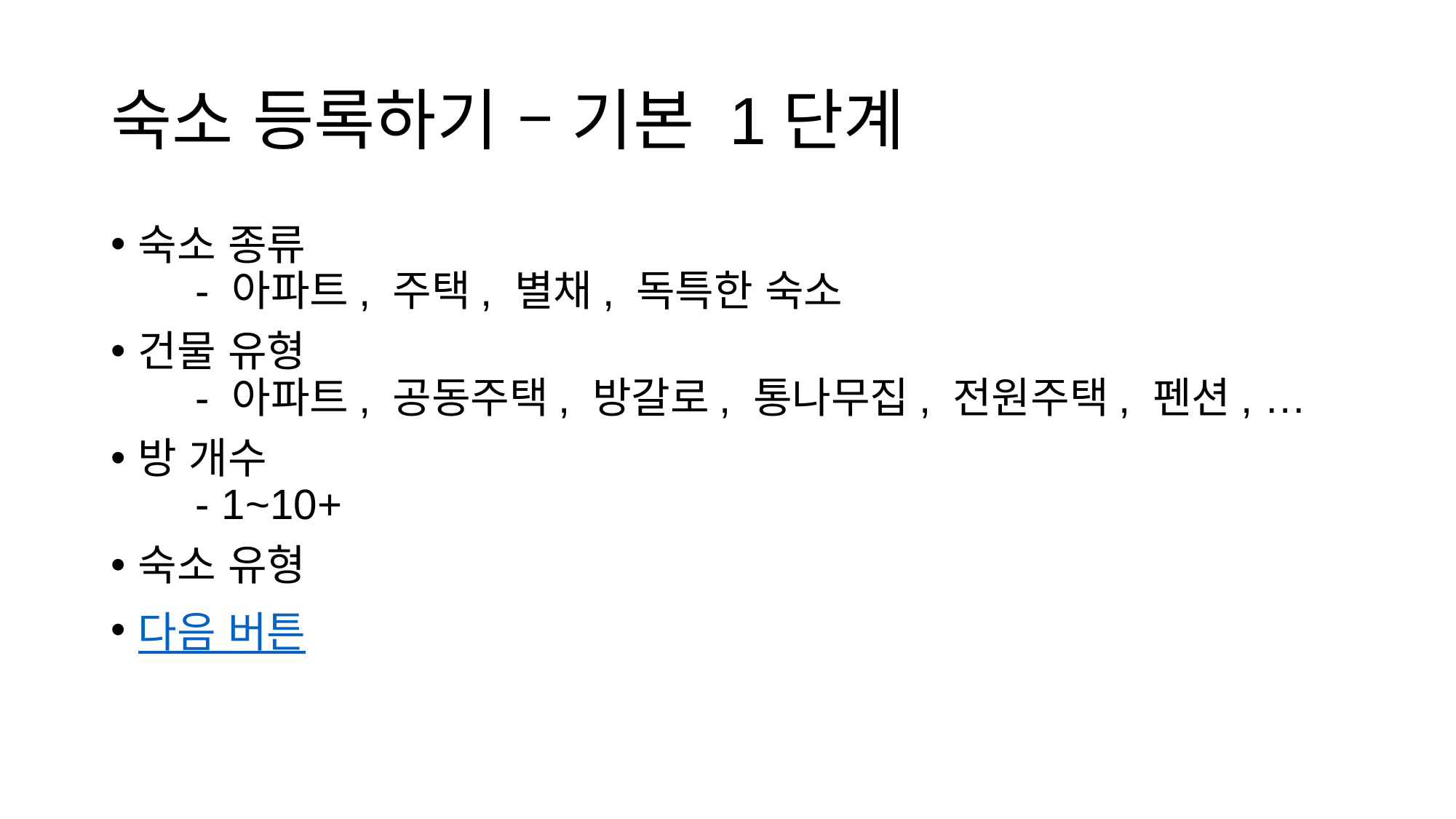

# 숙소 등록하기 – 기본 1단계
숙소 종류
    - 아파트, 주택, 별채, 독특한 숙소
건물 유형
    - 아파트, 공동주택, 방갈로, 통나무집, 전원주택, 펜션, …
방 개수
    - 1~10+
숙소 유형
다음 버튼